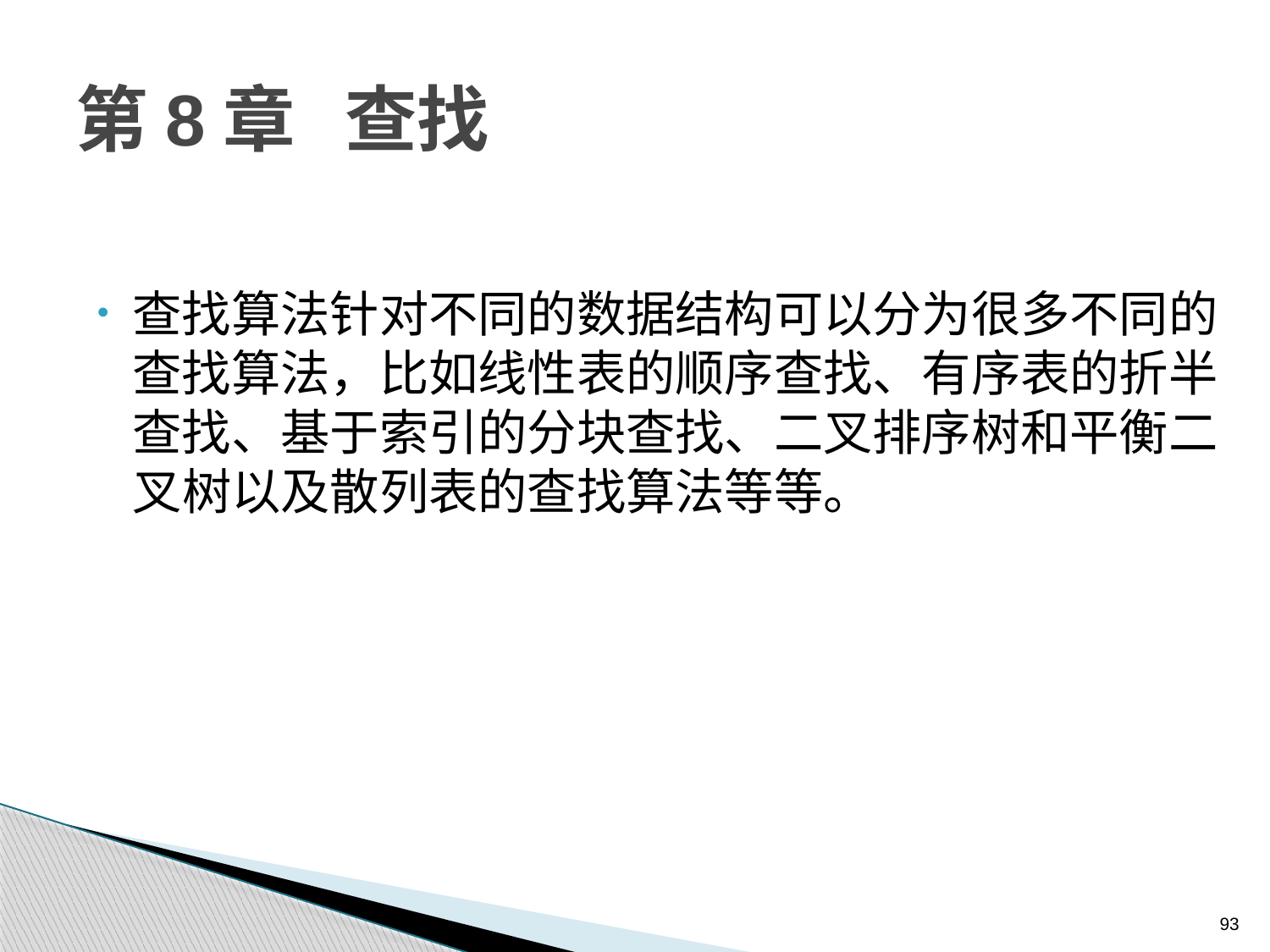

# 第8章   查找
查找算法针对不同的数据结构可以分为很多不同的查找算法，比如线性表的顺序查找、有序表的折半查找、基于索引的分块查找、二叉排序树和平衡二叉树以及散列表的查找算法等等。
93